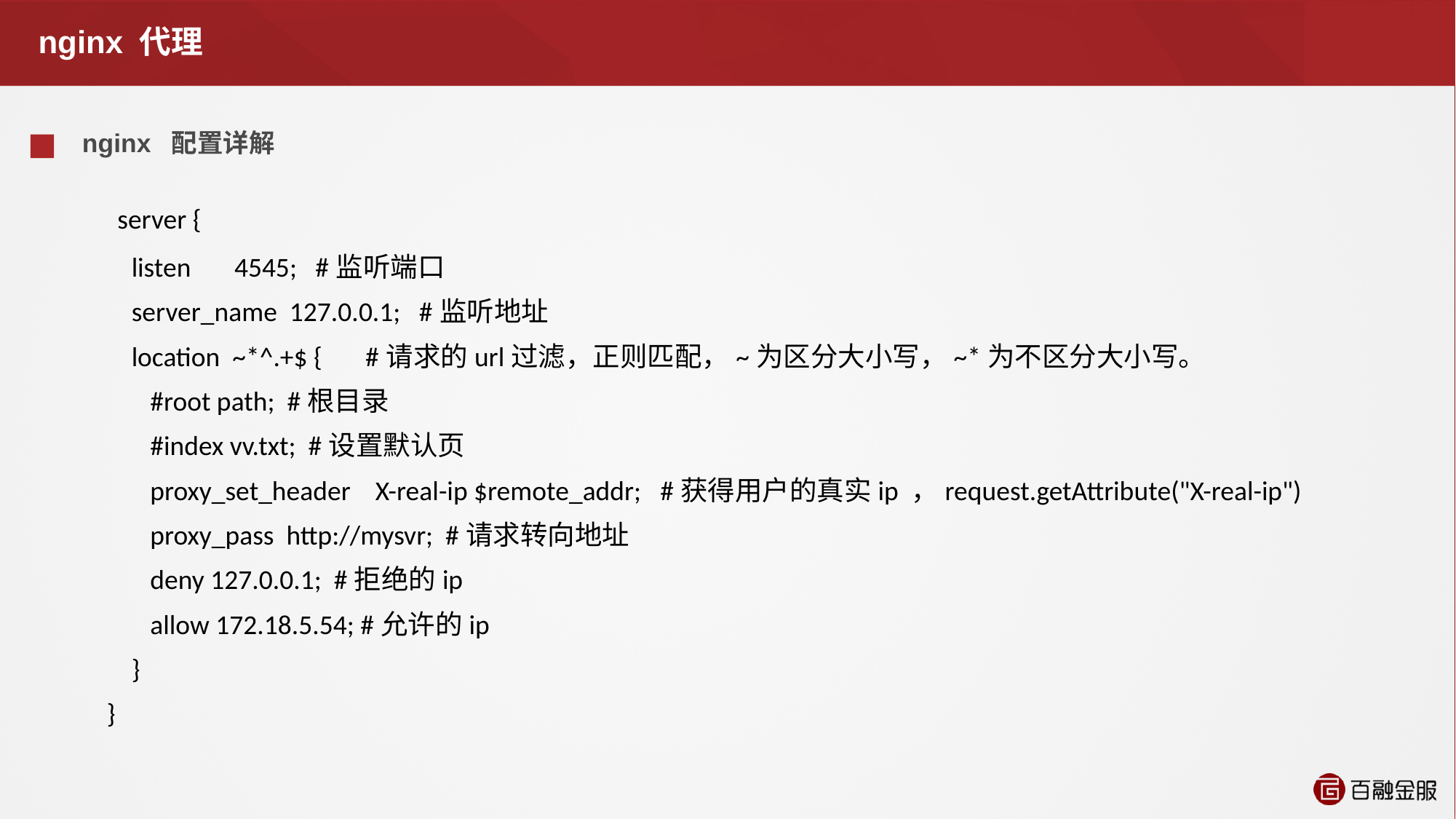

# nginx 代理
nginx  配置详解

    server {
        listen       4545;   #监听端口
        server_name  127.0.0.1;   #监听地址
        location  ~*^.+$ {       #请求的url过滤，正则匹配，~为区分大小写，~*为不区分大小写。
           #root path;  #根目录
           #index vv.txt;  #设置默认页
           proxy_set_header    X-real-ip $remote_addr;   #获得用户的真实ip ，request.getAttribute("X-real-ip")
           proxy_pass  http://mysvr;  #请求转向地址
           deny 127.0.0.1;  #拒绝的ip
           allow 172.18.5.54; #允许的ip
        }
    }